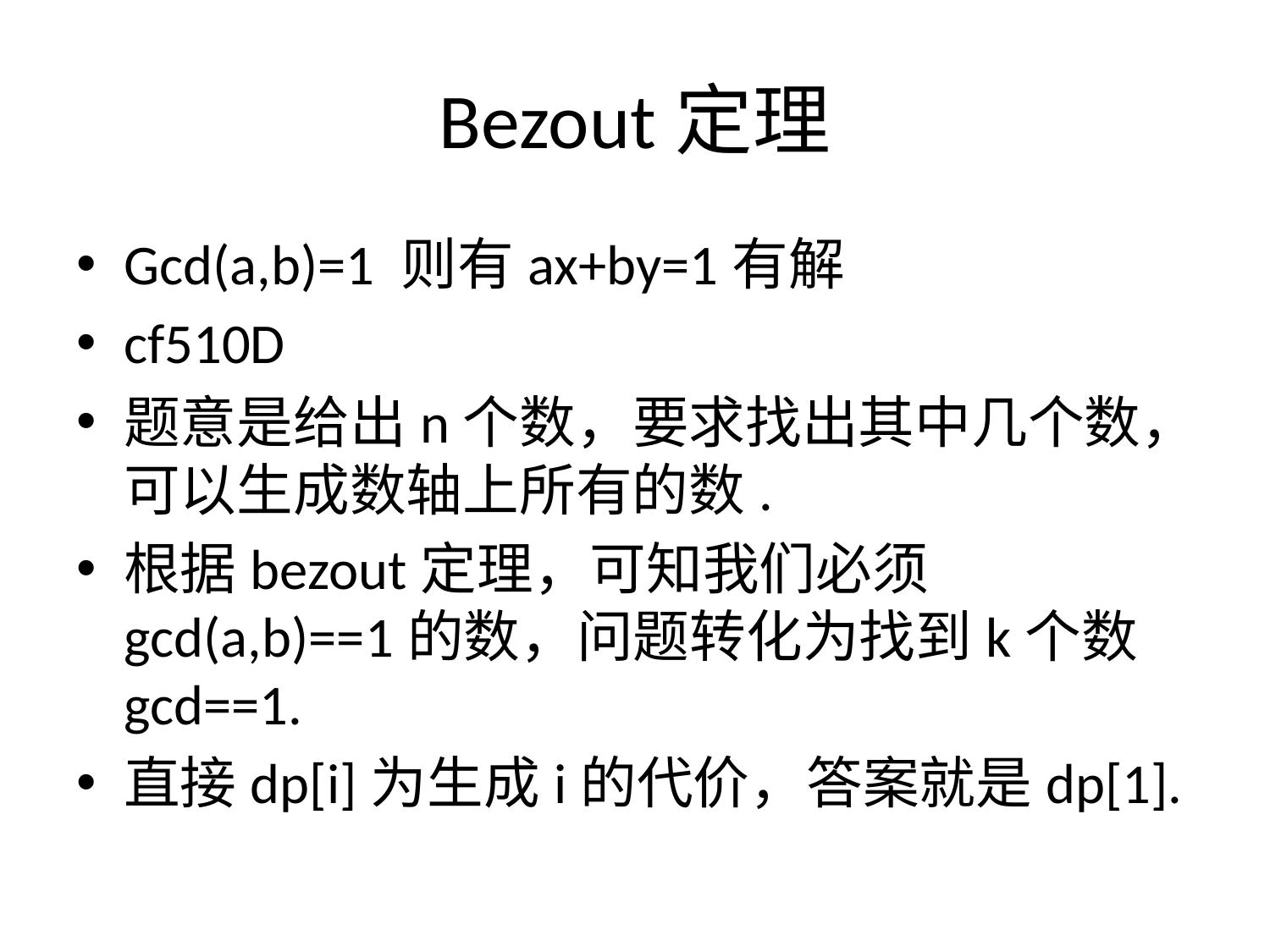

# Bezout定理
Gcd(a,b)=1 则有ax+by=1有解
cf510D
题意是给出n个数，要求找出其中几个数，可以生成数轴上所有的数.
根据bezout定理，可知我们必须gcd(a,b)==1的数，问题转化为找到k个数gcd==1.
直接dp[i]为生成i的代价，答案就是dp[1].